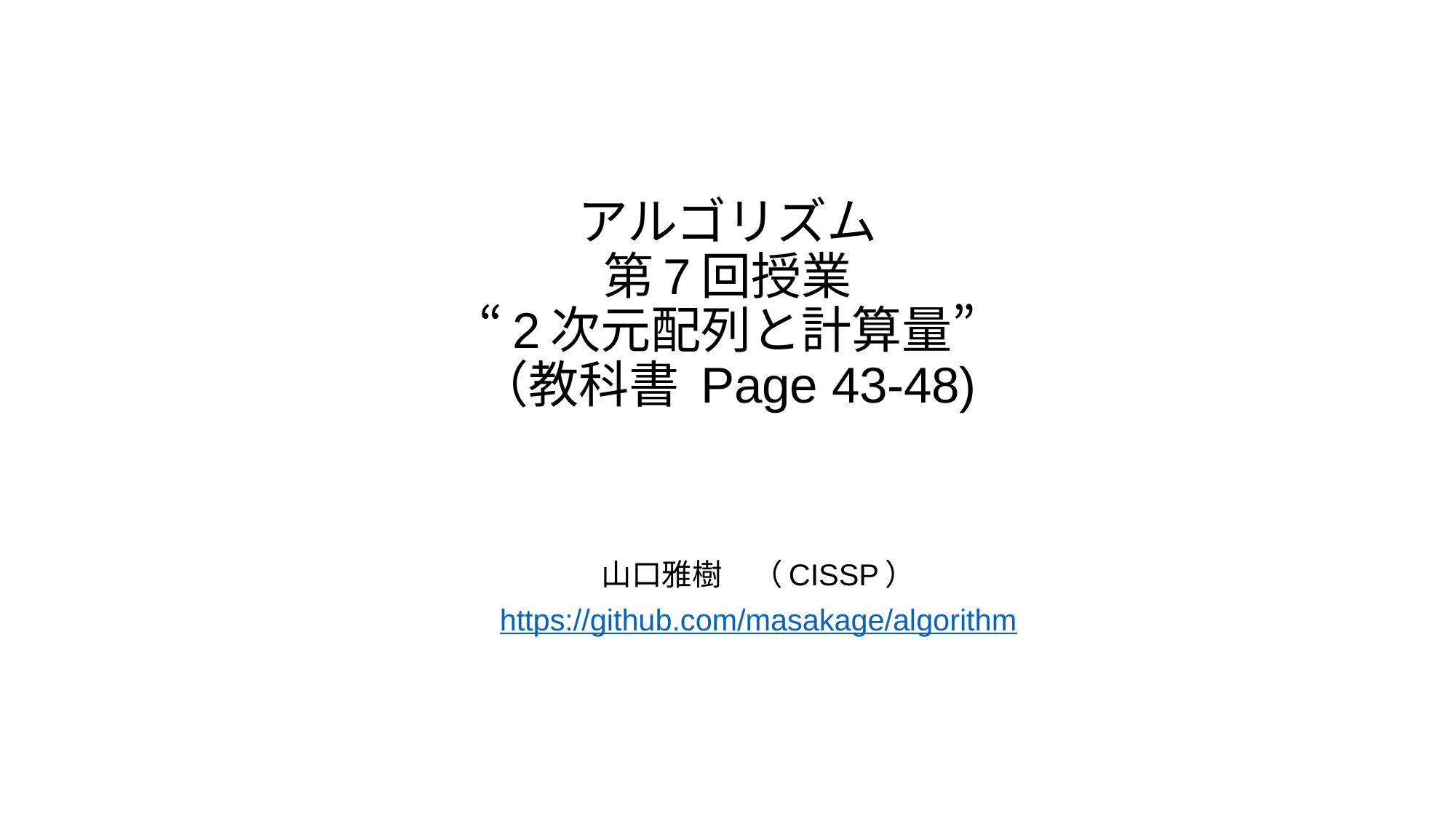

# アルゴリズム 第7回授業 “2次元配列と計算量” （教科書 Page 43-48)
山口雅樹　（CISSP）
https://github.com/masakage/algorithm